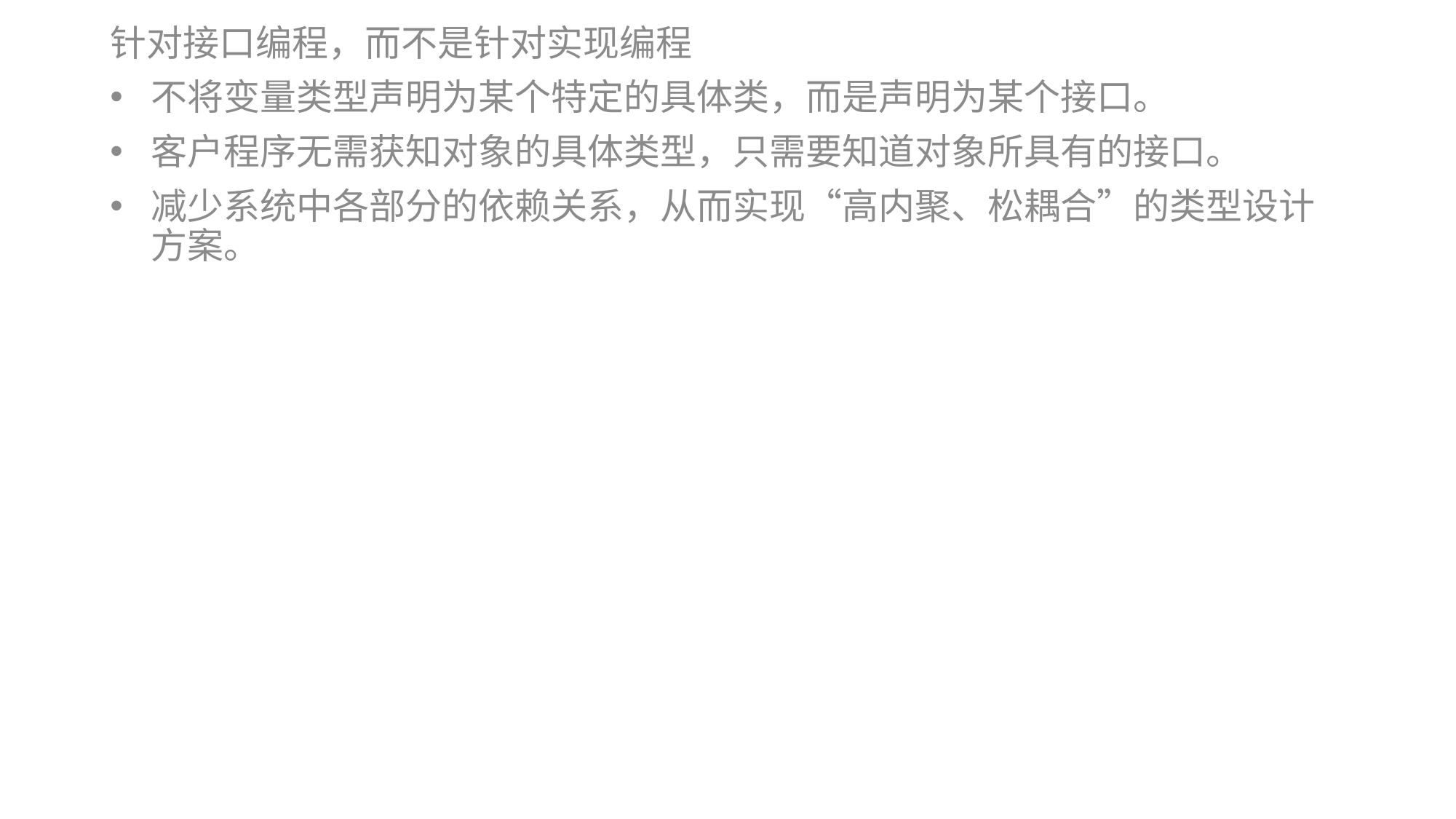

针对接口编程，而不是针对实现编程
不将变量类型声明为某个特定的具体类，而是声明为某个接口。
客户程序无需获知对象的具体类型，只需要知道对象所具有的接口。
减少系统中各部分的依赖关系，从而实现“高内聚、松耦合”的类型设计方案。